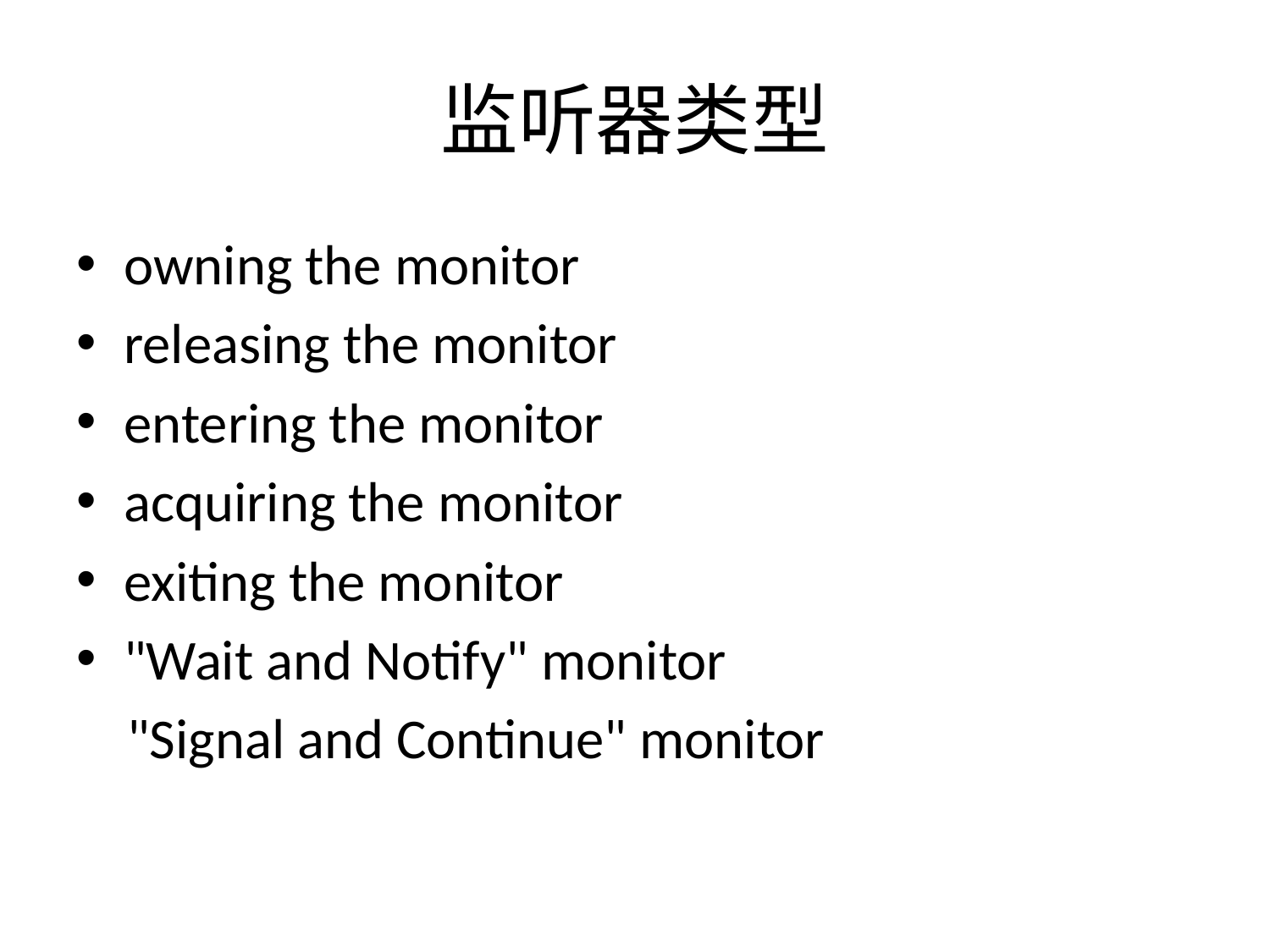

# 监听器类型
owning the monitor
releasing the monitor
entering the monitor
acquiring the monitor
exiting the monitor
"Wait and Notify" monitor
    "Signal and Continue" monitor